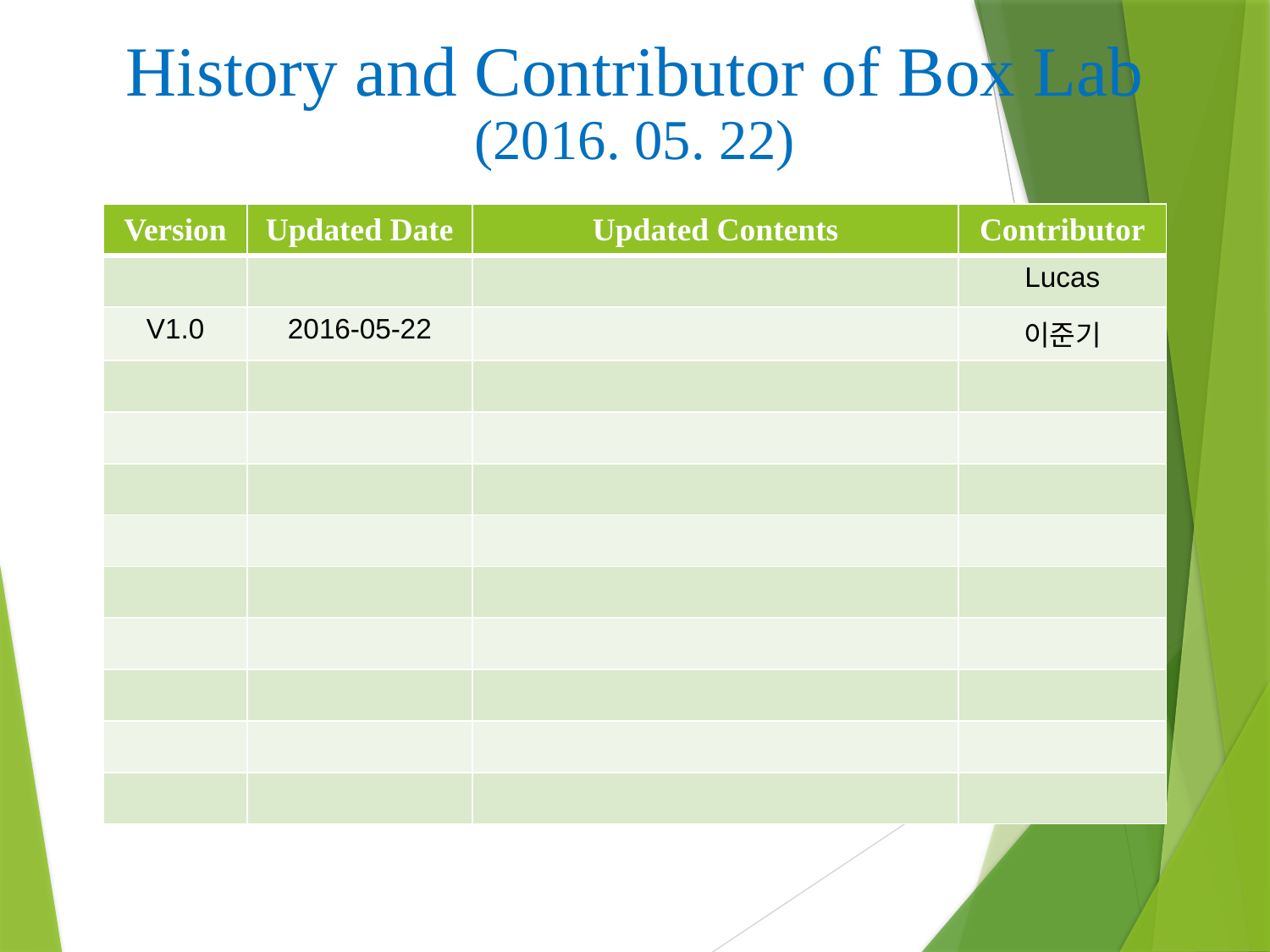

History and Contributor of Box Lab
(2016. 05. 22)
| Version | Updated Date | Updated Contents | Contributor |
| --- | --- | --- | --- |
|  |  |  | Lucas |
| V1.0 | 2016-05-22 |  | 이준기 |
|  |  |  |  |
|  |  |  |  |
|  |  |  |  |
|  |  |  |  |
|  |  |  |  |
|  |  |  |  |
|  |  |  |  |
|  |  |  |  |
|  |  |  |  |
2